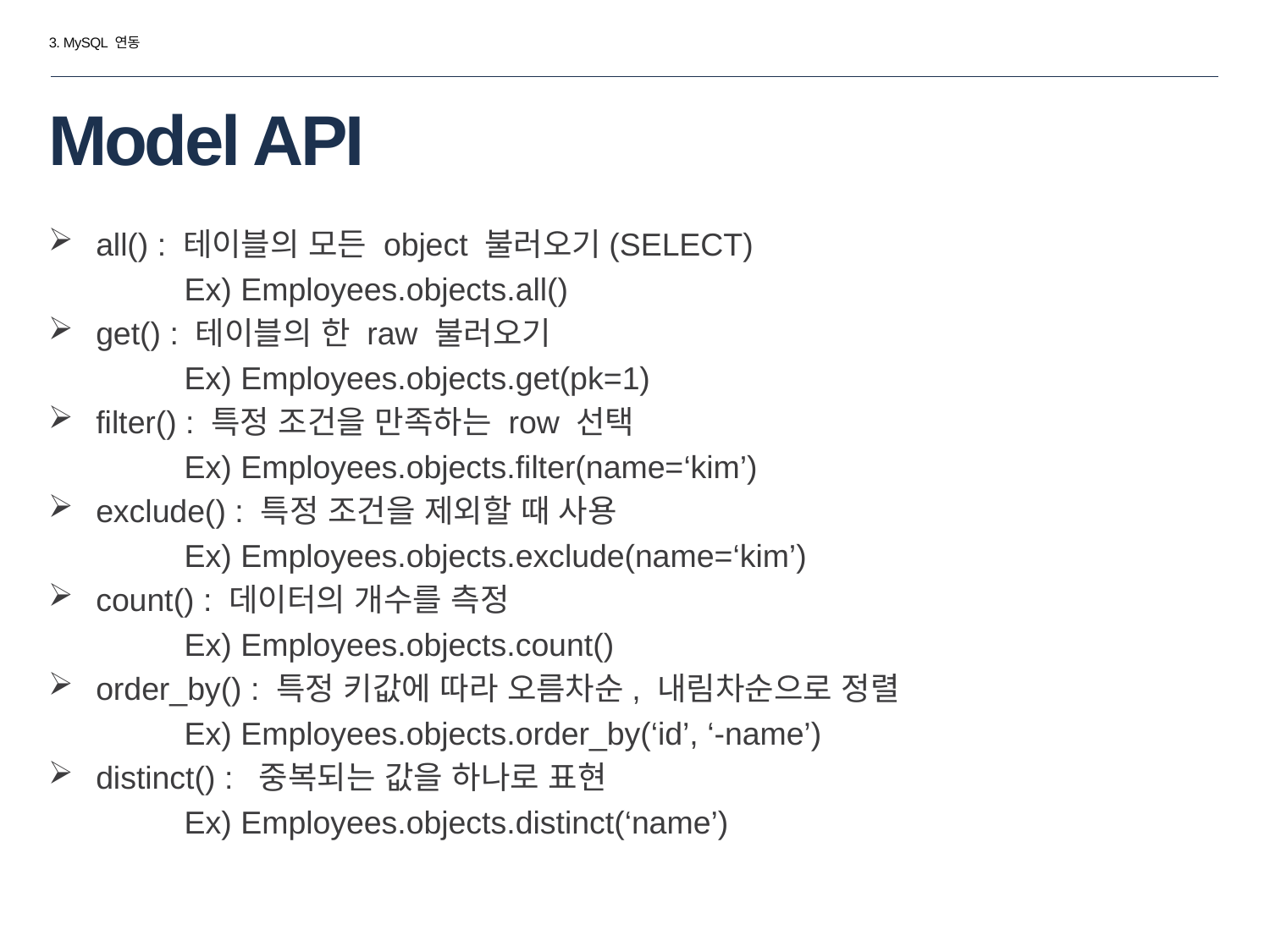

3. MySQL 연동
# Model API
all() : 테이블의 모든 object 불러오기(SELECT)
	 Ex) Employees.objects.all()
get() : 테이블의 한 raw 불러오기
	 Ex) Employees.objects.get(pk=1)
filter() : 특정 조건을 만족하는 row 선택
	 Ex) Employees.objects.filter(name=‘kim’)
exclude() : 특정 조건을 제외할 때 사용
	 Ex) Employees.objects.exclude(name=‘kim’)
count() : 데이터의 개수를 측정
	 Ex) Employees.objects.count()
order_by() : 특정 키값에 따라 오름차순, 내림차순으로 정렬
	 Ex) Employees.objects.order_by(‘id’, ‘-name’)
distinct() :  중복되는 값을 하나로 표현
	 Ex) Employees.objects.distinct(‘name’)